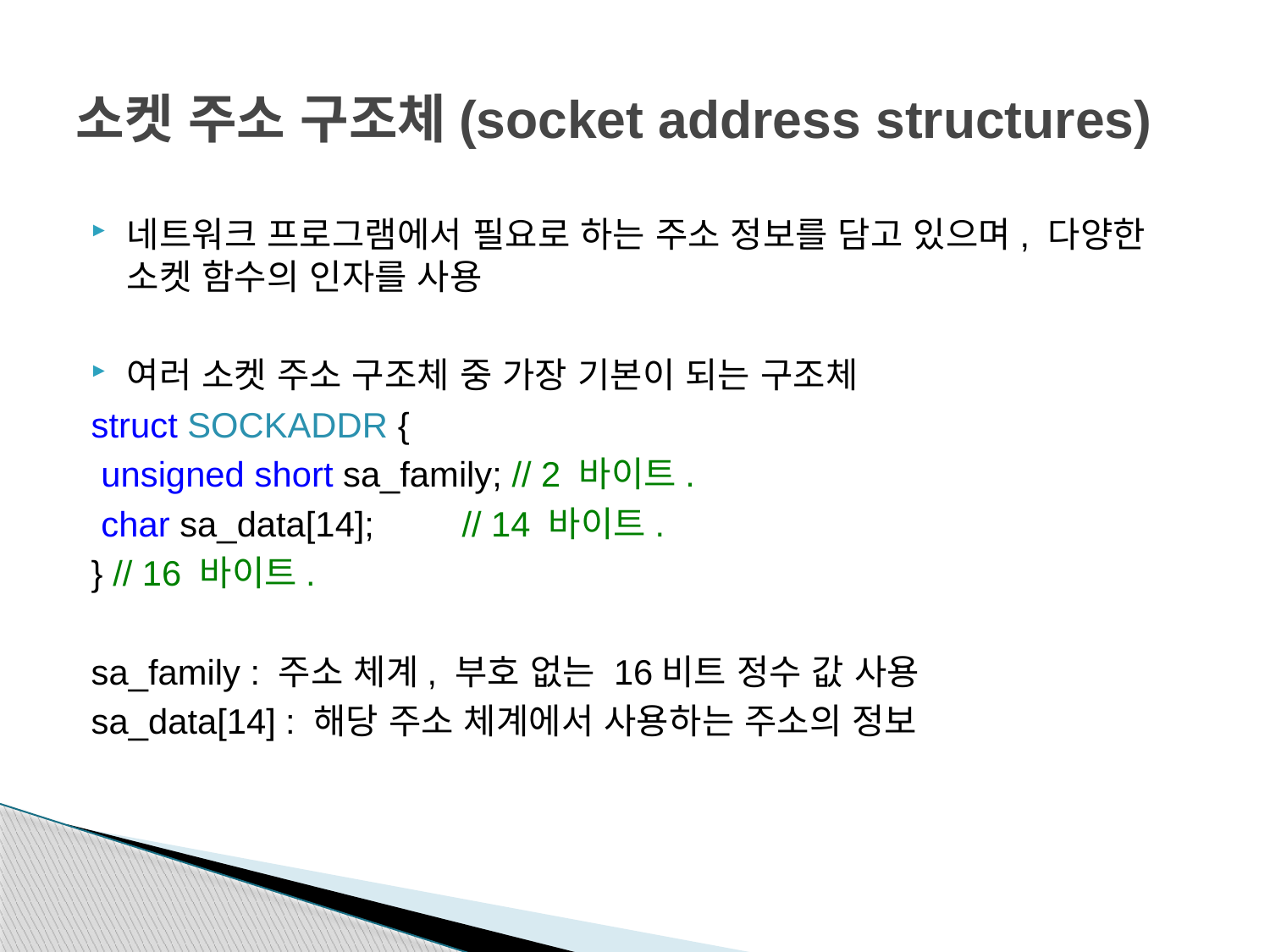

# 소켓 주소 구조체(socket address structures)
네트워크 프로그램에서 필요로 하는 주소 정보를 담고 있으며, 다양한 소켓 함수의 인자를 사용

여러 소켓 주소 구조체 중 가장 기본이 되는 구조체
struct SOCKADDR {
 unsigned short sa_family; // 2 바이트.
 char sa_data[14];         // 14 바이트.
} // 16 바이트.

sa_family : 주소 체계, 부호 없는 16비트 정수 값 사용
sa_data[14] : 해당 주소 체계에서 사용하는 주소의 정보